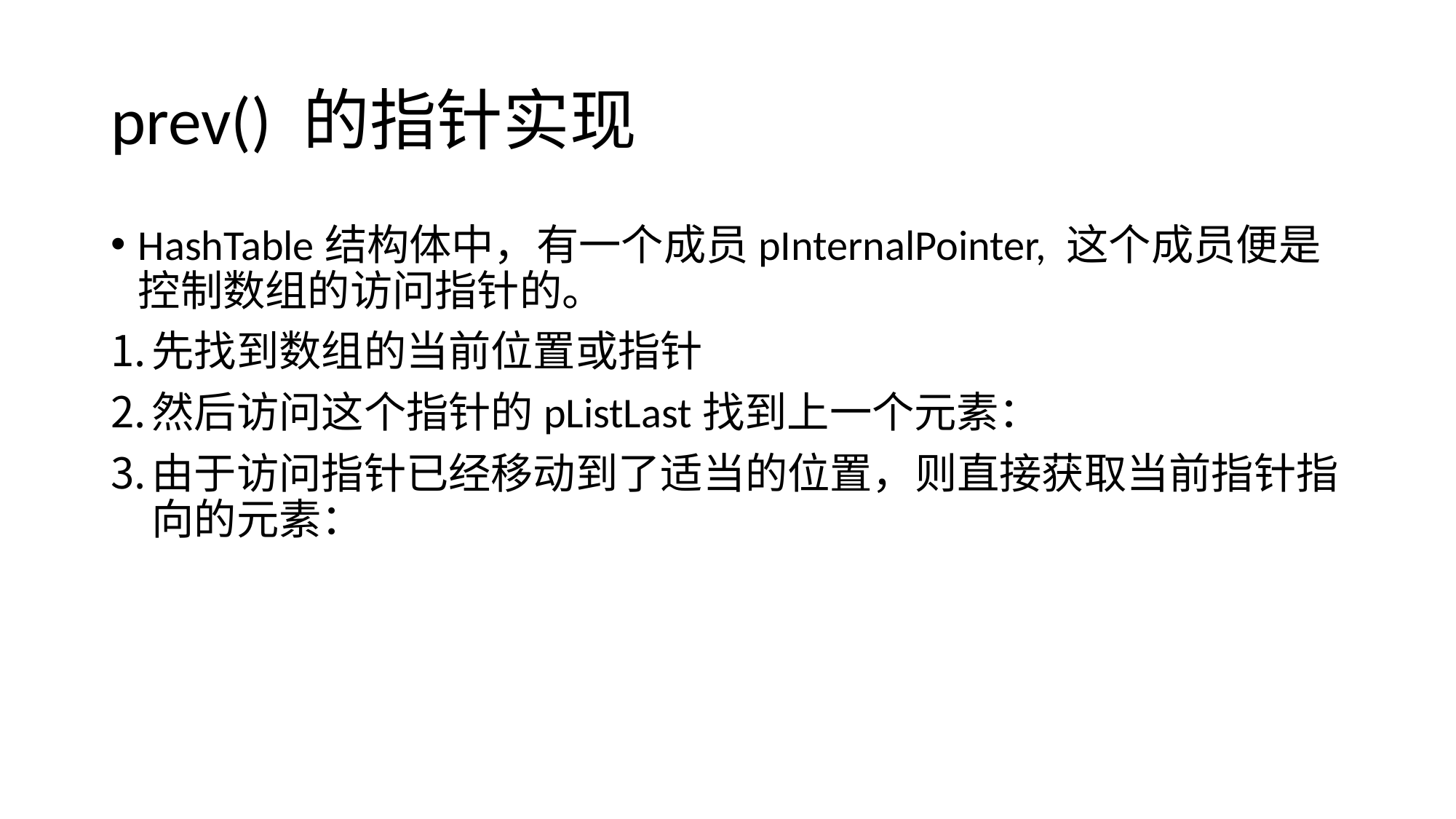

# prev() 的指针实现
HashTable结构体中，有一个成员pInternalPointer, 这个成员便是控制数组的访问指针的。
先找到数组的当前位置或指针
然后访问这个指针的pListLast找到上一个元素：
由于访问指针已经移动到了适当的位置，则直接获取当前指针指向的元素：